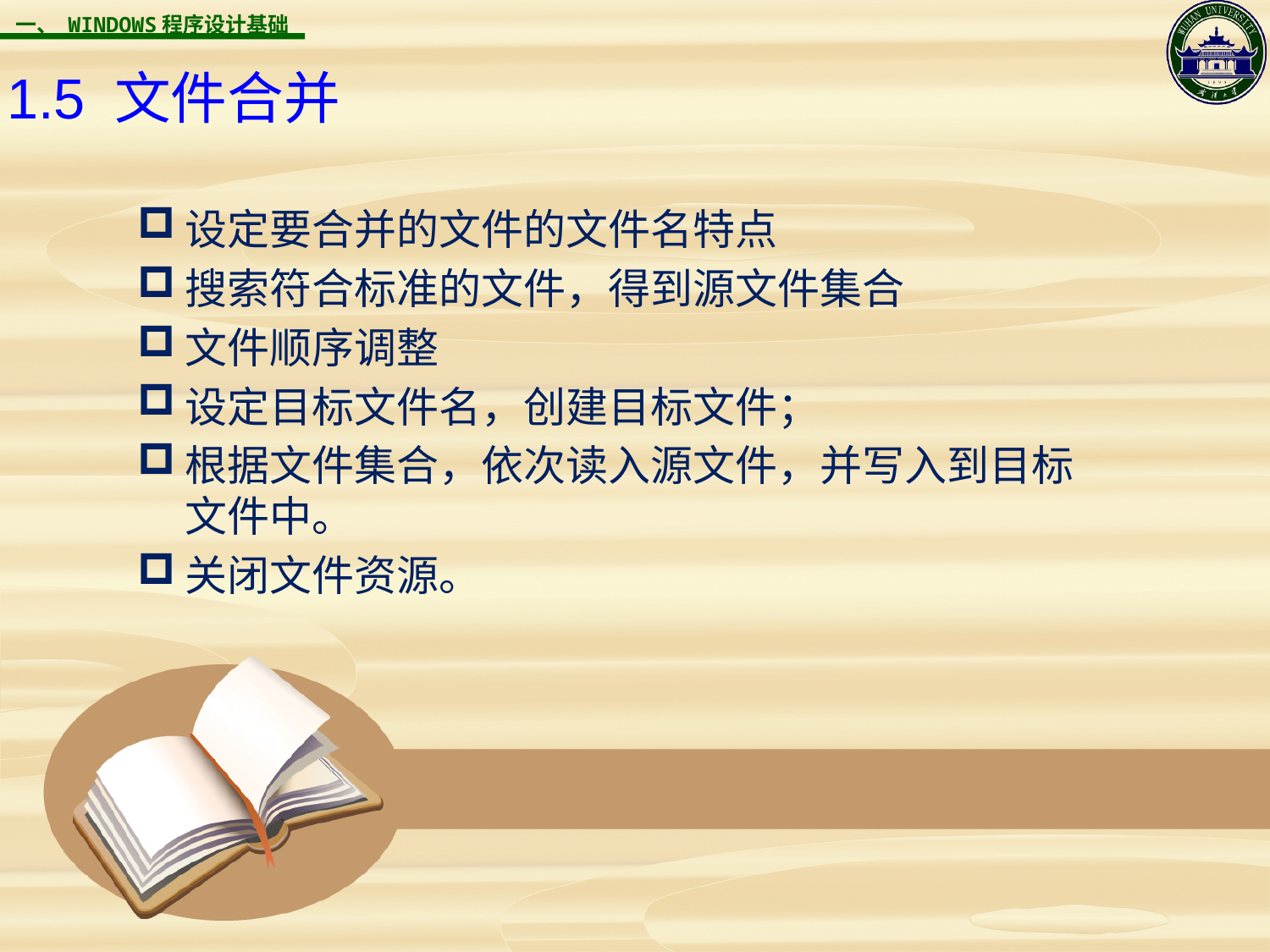

1.5 文件合并
设定要合并的文件的文件名特点
搜索符合标准的文件，得到源文件集合
文件顺序调整
设定目标文件名，创建目标文件；
根据文件集合，依次读入源文件，并写入到目标文件中。
关闭文件资源。